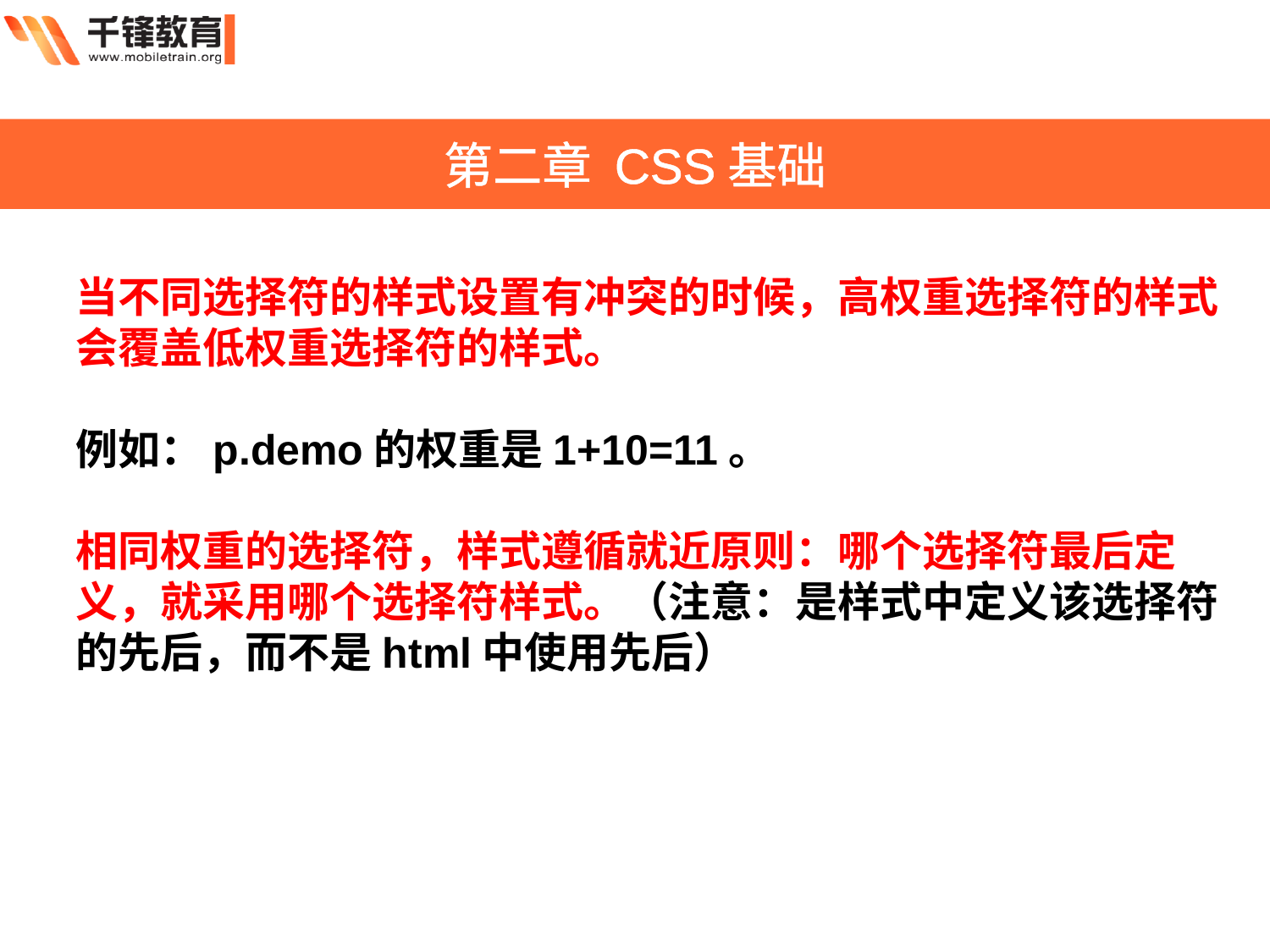

第二章 CSS基础
当不同选择符的样式设置有冲突的时候，高权重选择符的样式会覆盖低权重选择符的样式。

例如：p.demo的权重是1+10=11。

相同权重的选择符，样式遵循就近原则：哪个选择符最后定义，就采用哪个选择符样式。（注意：是样式中定义该选择符的先后，而不是html中使用先后）